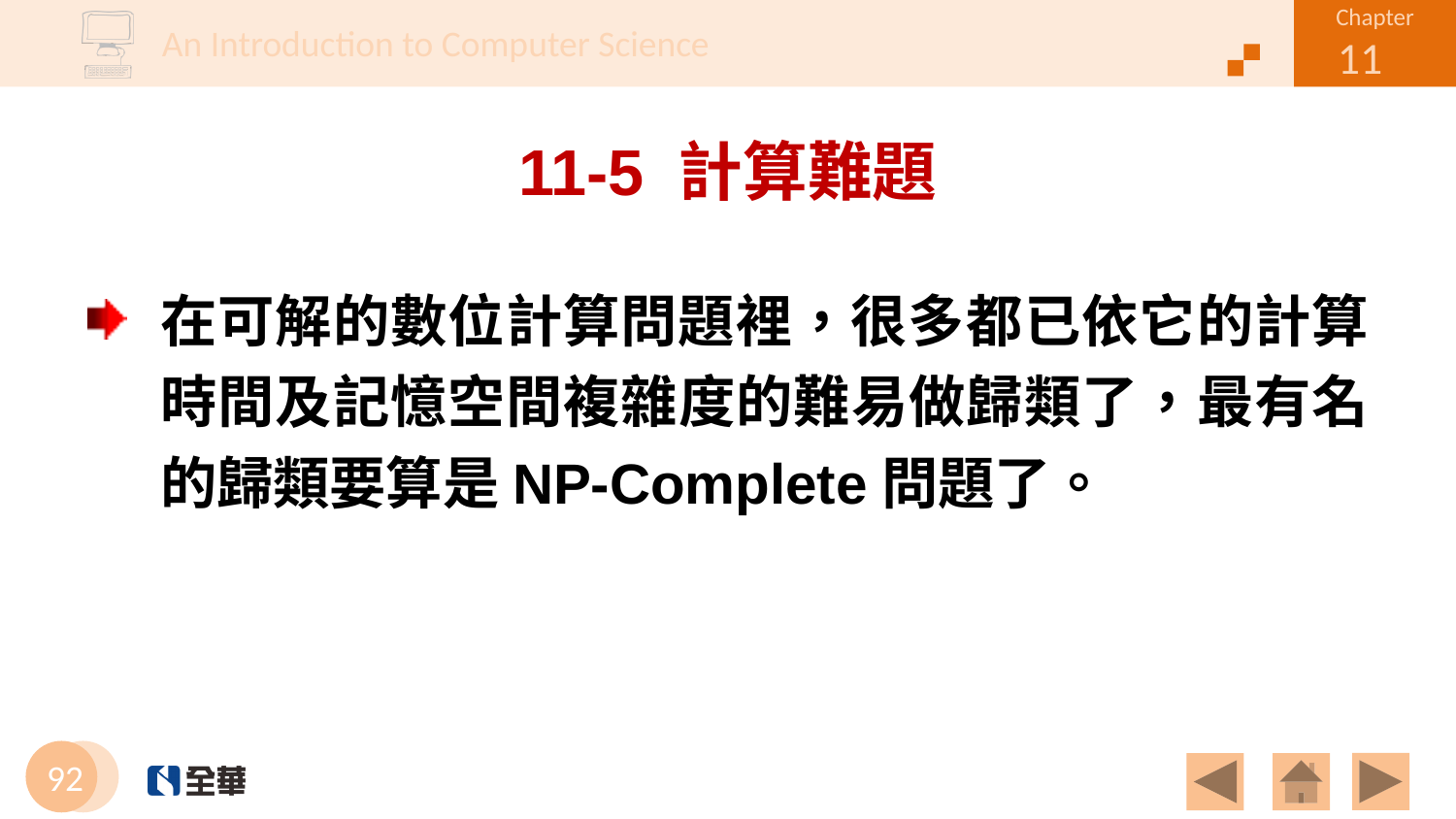

# 11-5 計算難題
在可解的數位計算問題裡，很多都已依它的計算時間及記憶空間複雜度的難易做歸類了，最有名的歸類要算是NP-Complete問題了。